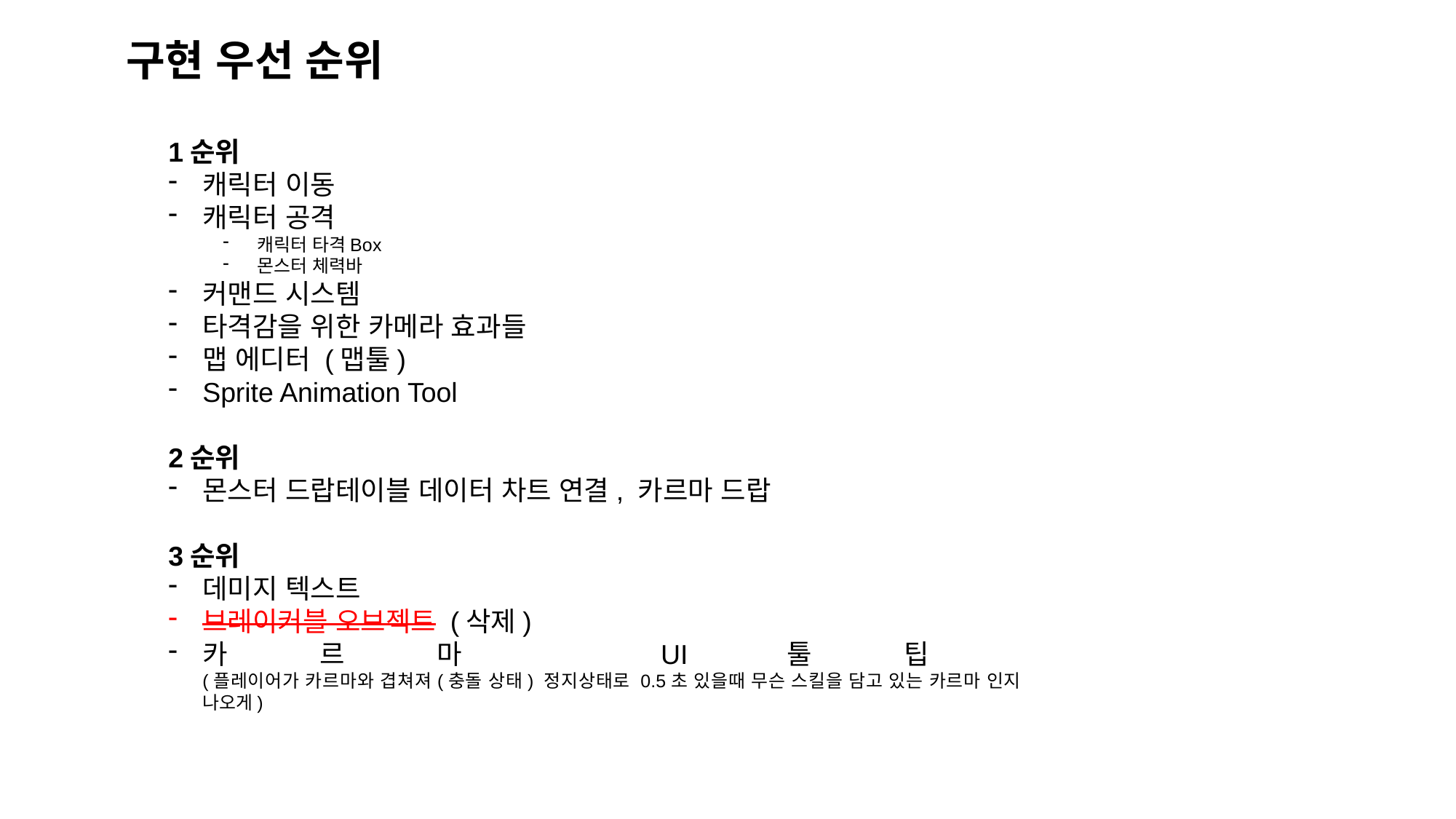

구현 우선 순위
1순위
캐릭터 이동
캐릭터 공격
캐릭터 타격Box
몬스터 체력바
커맨드 시스템
타격감을 위한 카메라 효과들
맵 에디터 (맵툴)
Sprite Animation Tool

2순위
몬스터 드랍테이블 데이터 차트 연결, 카르마 드랍

3순위
데미지 텍스트
브레이커블 오브젝트 (삭제)
카르마 UI툴팁
(플레이어가 카르마와 겹쳐져(충돌 상태) 정지상태로 0.5초 있을때 무슨 스킬을 담고 있는 카르마 인지 나오게)